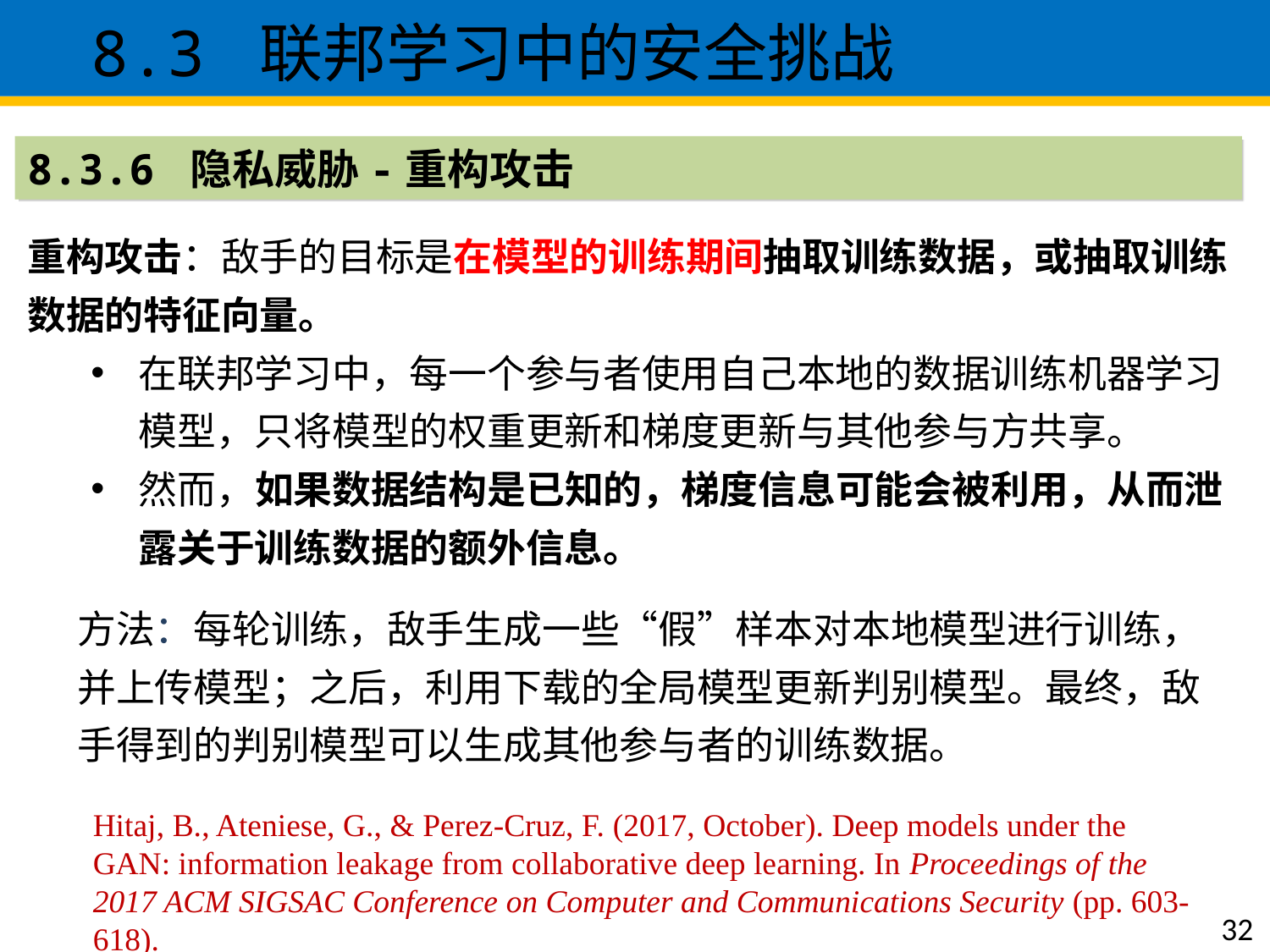

8.3 联邦学习中的安全挑战
8.3.6 隐私威胁-重构攻击
重构攻击：敌手的目标是在模型的训练期间抽取训练数据，或抽取训练数据的特征向量。
在联邦学习中，每一个参与者使用自己本地的数据训练机器学习模型，只将模型的权重更新和梯度更新与其他参与方共享。
然而，如果数据结构是已知的，梯度信息可能会被利用，从而泄露关于训练数据的额外信息。
发布
方法：每轮训练，敌手生成一些“假”样本对本地模型进行训练，并上传模型；之后，利用下载的全局模型更新判别模型。最终，敌手得到的判别模型可以生成其他参与者的训练数据。
Hitaj, B., Ateniese, G., & Perez-Cruz, F. (2017, October). Deep models under the GAN: information leakage from collaborative deep learning. In Proceedings of the 2017 ACM SIGSAC Conference on Computer and Communications Security (pp. 603-618).
32